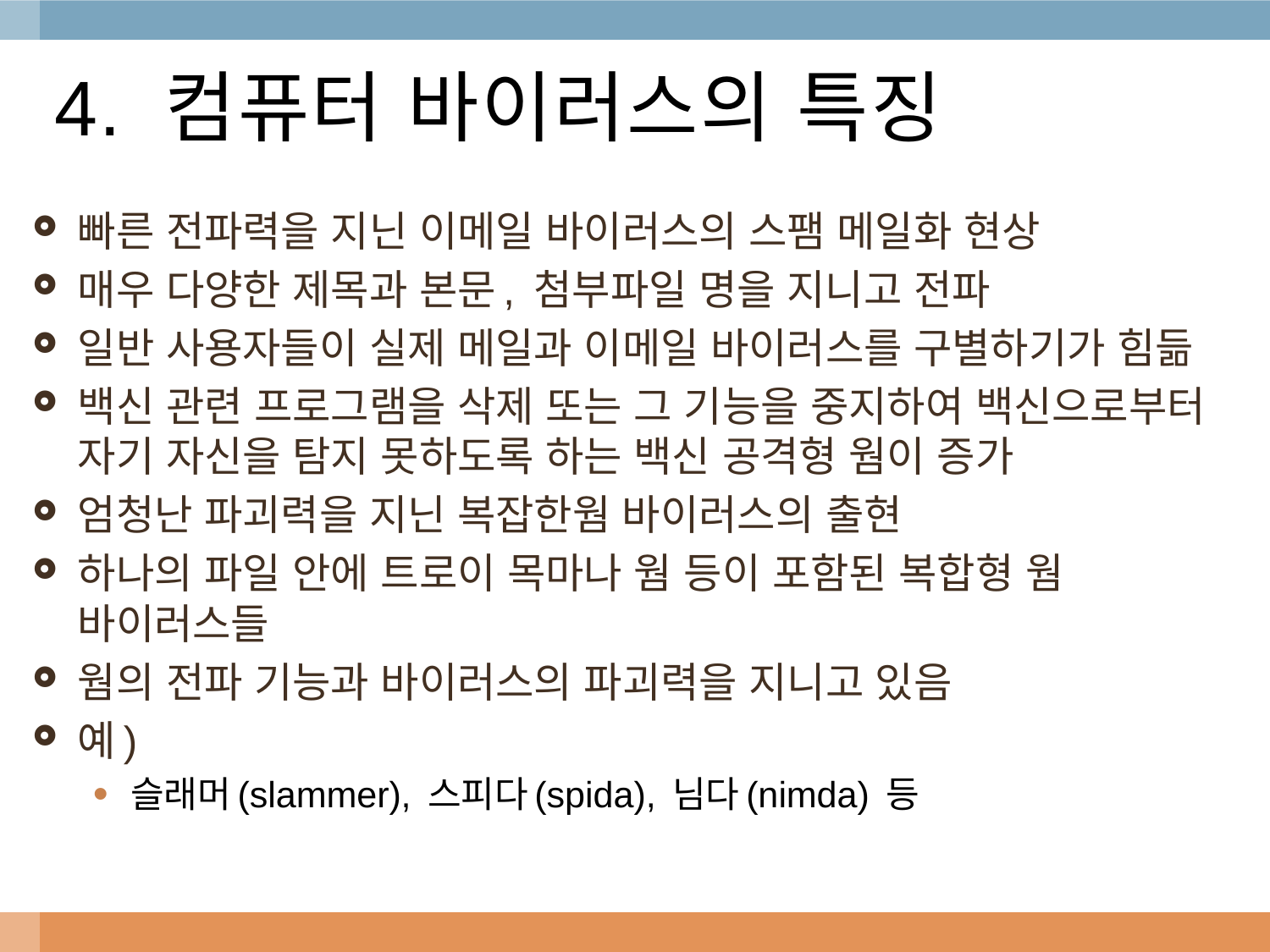

# 4. 컴퓨터 바이러스의 특징
빠른 전파력을 지닌 이메일 바이러스의 스팸 메일화 현상
매우 다양한 제목과 본문, 첨부파일 명을 지니고 전파
일반 사용자들이 실제 메일과 이메일 바이러스를 구별하기가 힘듦
백신 관련 프로그램을 삭제 또는 그 기능을 중지하여 백신으로부터 자기 자신을 탐지 못하도록 하는 백신 공격형 웜이 증가
엄청난 파괴력을 지닌 복잡한웜 바이러스의 출현
하나의 파일 안에 트로이 목마나 웜 등이 포함된 복합형 웜 바이러스들
웜의 전파 기능과 바이러스의 파괴력을 지니고 있음
예)
슬래머(slammer), 스피다(spida), 님다(nimda) 등